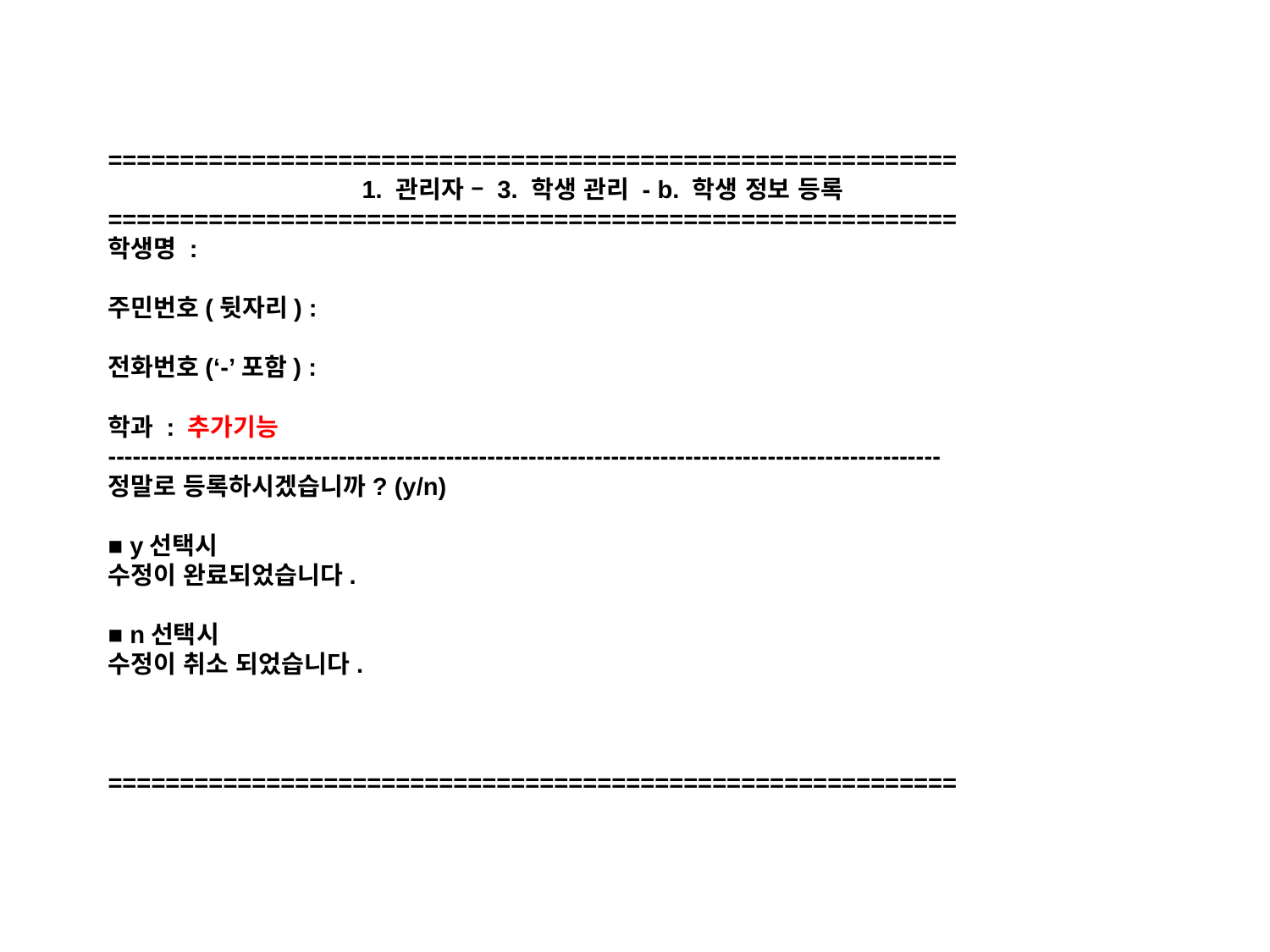

# =========================================================== 1. 관리자 – 3. 학생 관리 - b. 학생 정보 등록 =========================================================== 학생명 : 주민번호(뒷자리) : 전화번호(‘-’포함) : 학과 : 추가기능 ----------------------------------------------------------------------------------------------------- 정말로 등록하시겠습니까? (y/n) ■ y선택시 수정이 완료되었습니다. ■ n선택시 수정이 취소 되었습니다. ===========================================================